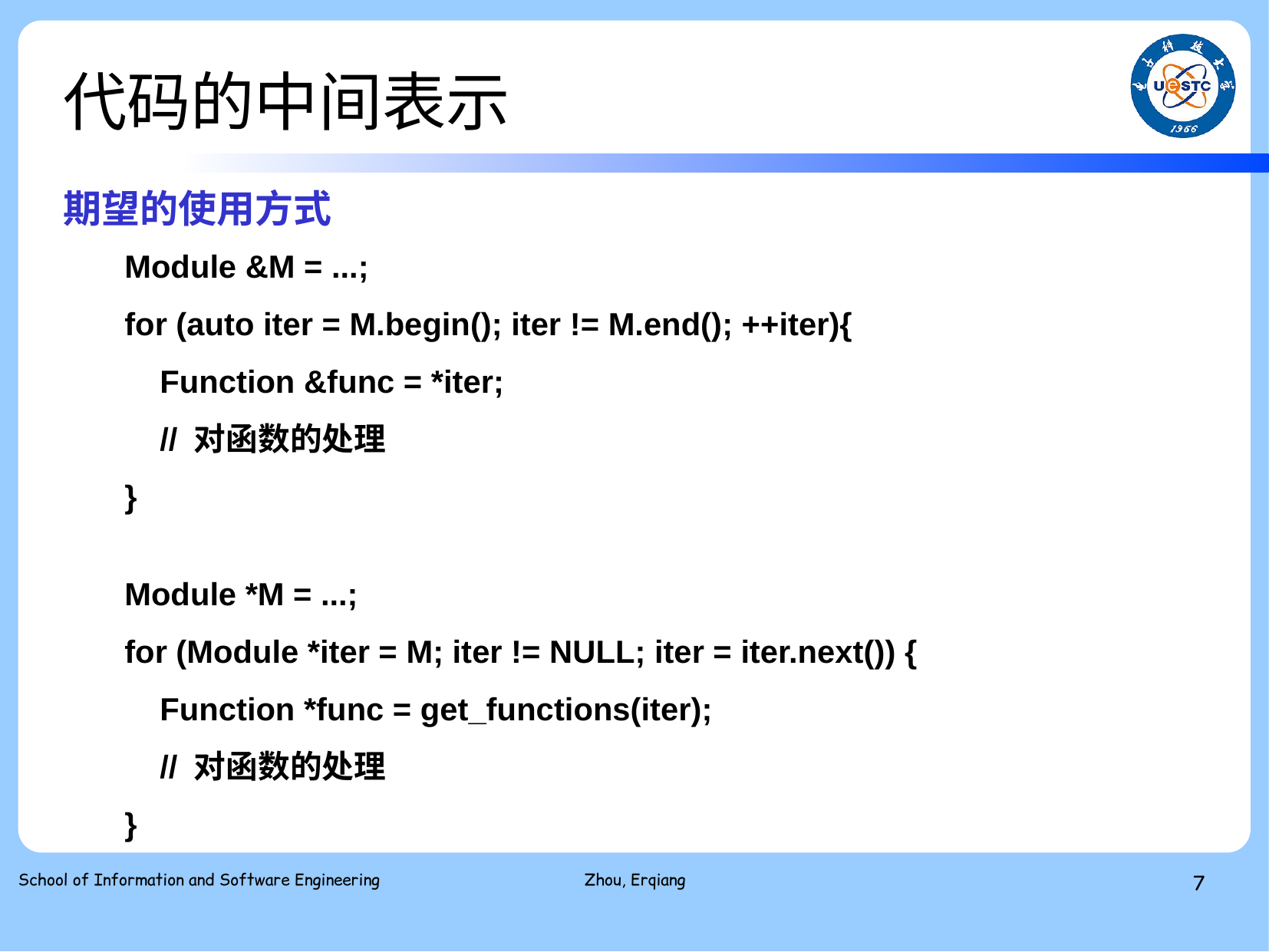

# 代码的中间表示
期望的使用方式

Module &M = ...;
for (auto iter = M.begin(); iter != M.end(); ++iter){
    Function &func = *iter;
    // 对函数的处理
}
Module *M = ...;
for (Module *iter = M; iter != NULL; iter = iter.next()) {
    Function *func = get_functions(iter);
    // 对函数的处理
}
School of Information and Software Engineering
Zhou, Erqiang
7